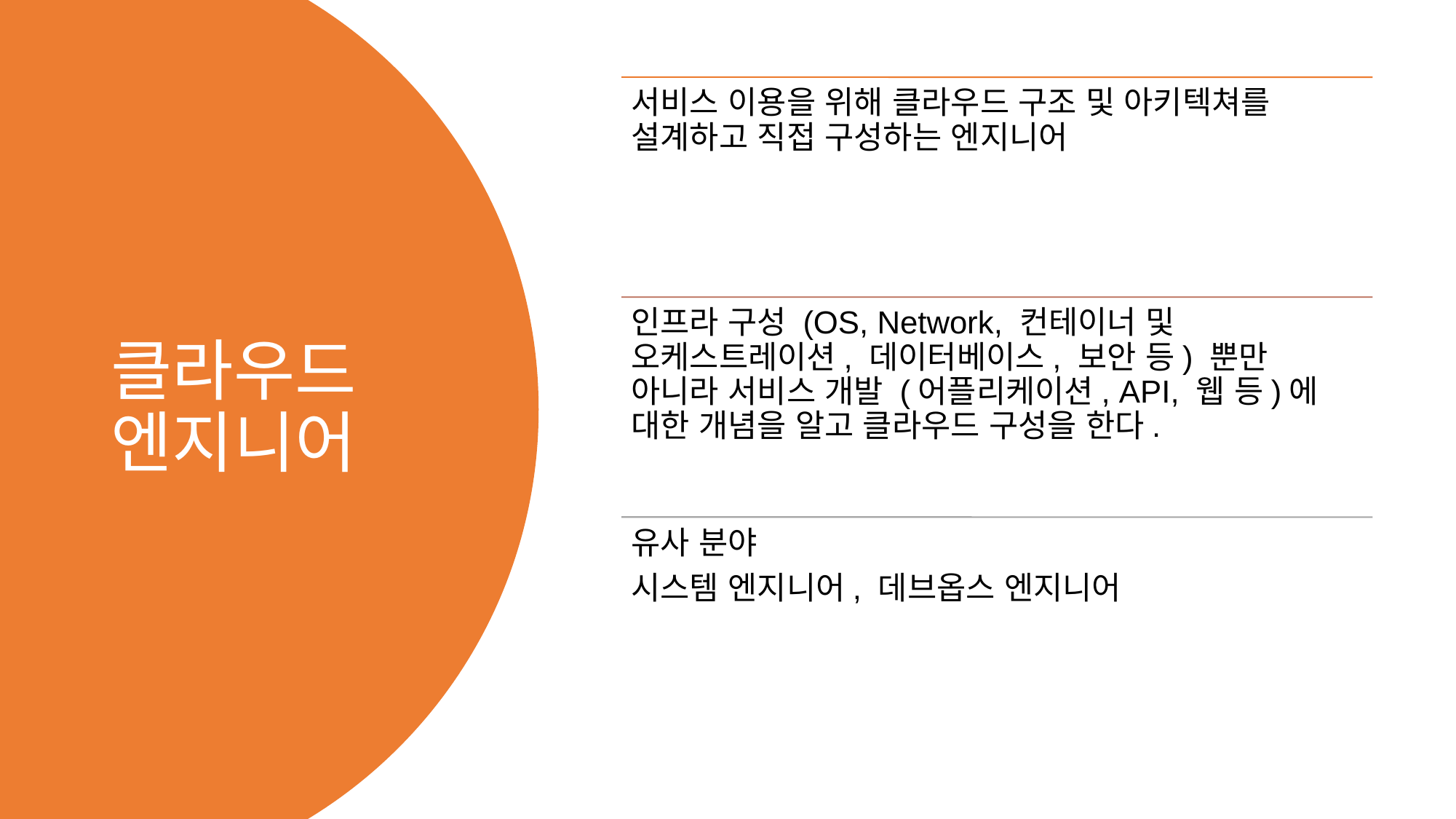

서비스 이용을 위해 클라우드 구조 및 아키텍쳐를 설계하고 직접 구성하는 엔지니어
인프라 구성 (OS, Network, 컨테이너 및 오케스트레이션, 데이터베이스, 보안 등) 뿐만 아니라 서비스 개발 (어플리케이션, API, 웹 등)에 대한 개념을 알고 클라우드 구성을 한다.
유사 분야
시스템 엔지니어, 데브옵스 엔지니어
# 클라우드 엔지니어